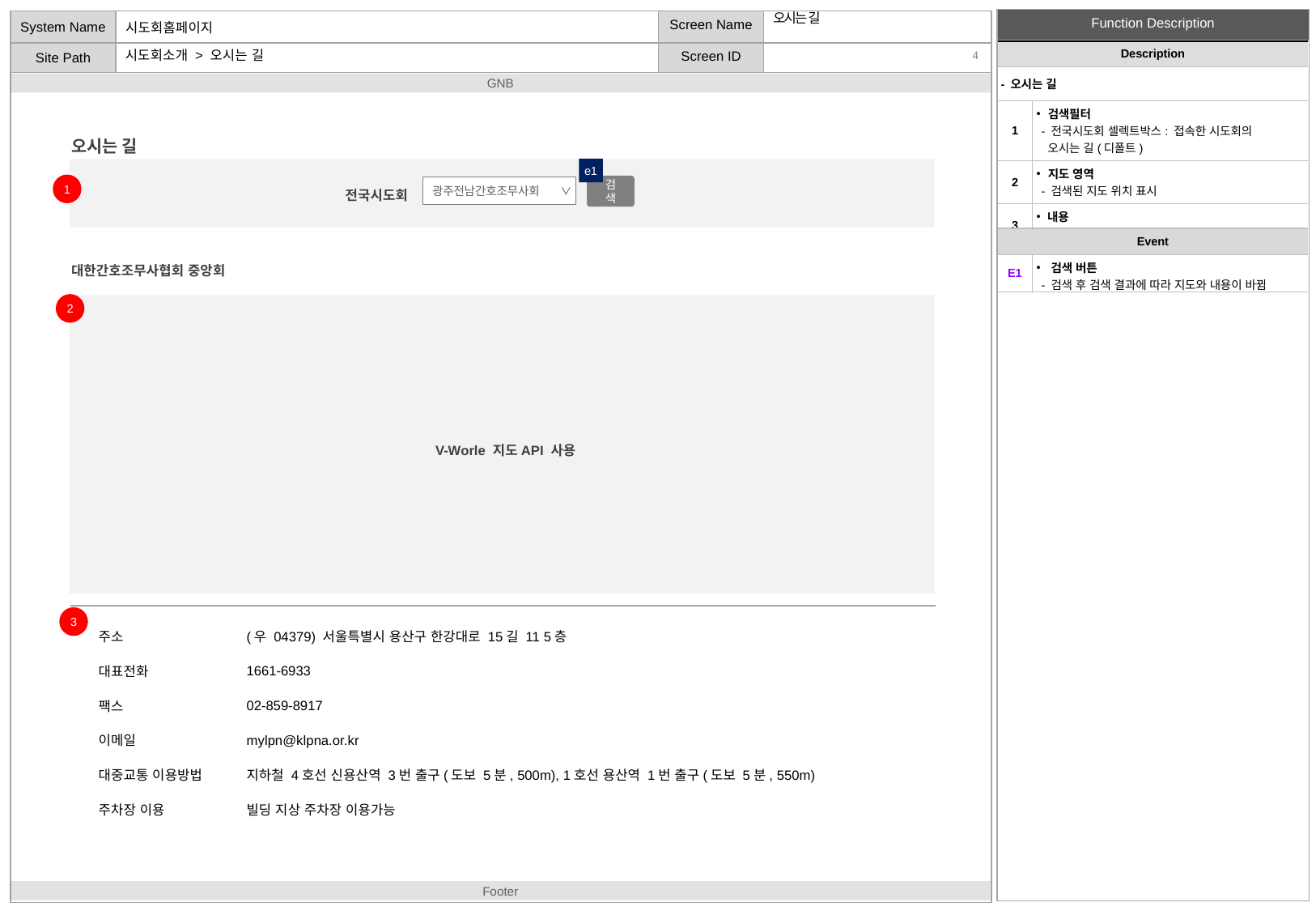

오시는 길
| Description |  |
| --- | --- |
| - 오시는 길 |  |
| 1 | 검색필터 - 전국시도회 셀렉트박스: 접속한 시도회의 오시는 길(디폴트) |
| 2 | 지도 영역 - 검색된 지도 위치 표시 |
| 3 | 내용 - 검색된 위치 내용 |

# 시도회소개 > 오시는 길
오시는 길
e1

전국시도회
1
광주전남간호조무사회

검색
| Event |  |
| --- | --- |
| E1 | 검색 버튼 - 검색 후 검색 결과에 따라 지도와 내용이 바뀜 |
대한간호조무사협회 중앙회
2

V-Worle 지도API 사용
3
주소
(우 04379) 서울특별시 용산구 한강대로 15길 11 5층
1661-6933
대표전화
02-859-8917
팩스
이메일
mylpn@klpna.or.kr
지하철 4호선 신용산역 3번 출구(도보 5분, 500m), 1호선 용산역 1번 출구(도보 5분, 550m)
대중교통 이용방법
빌딩 지상 주차장 이용가능
주차장 이용